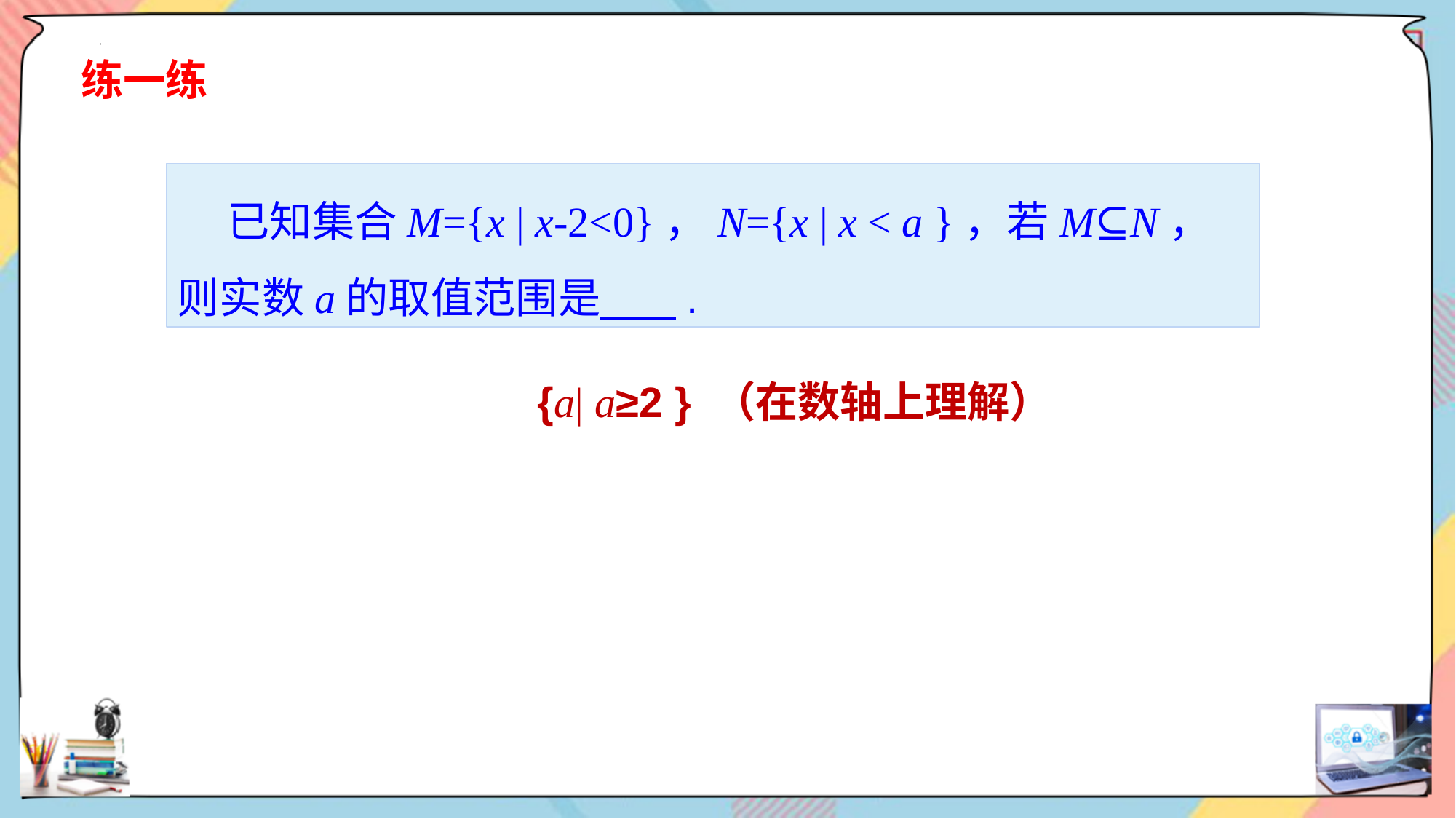

练一练
      已知集合M={x | x-2<0}，N={x | x < a }，若M⊆N，则实数a的取值范围是        .
{a| a≥2 } （在数轴上理解）